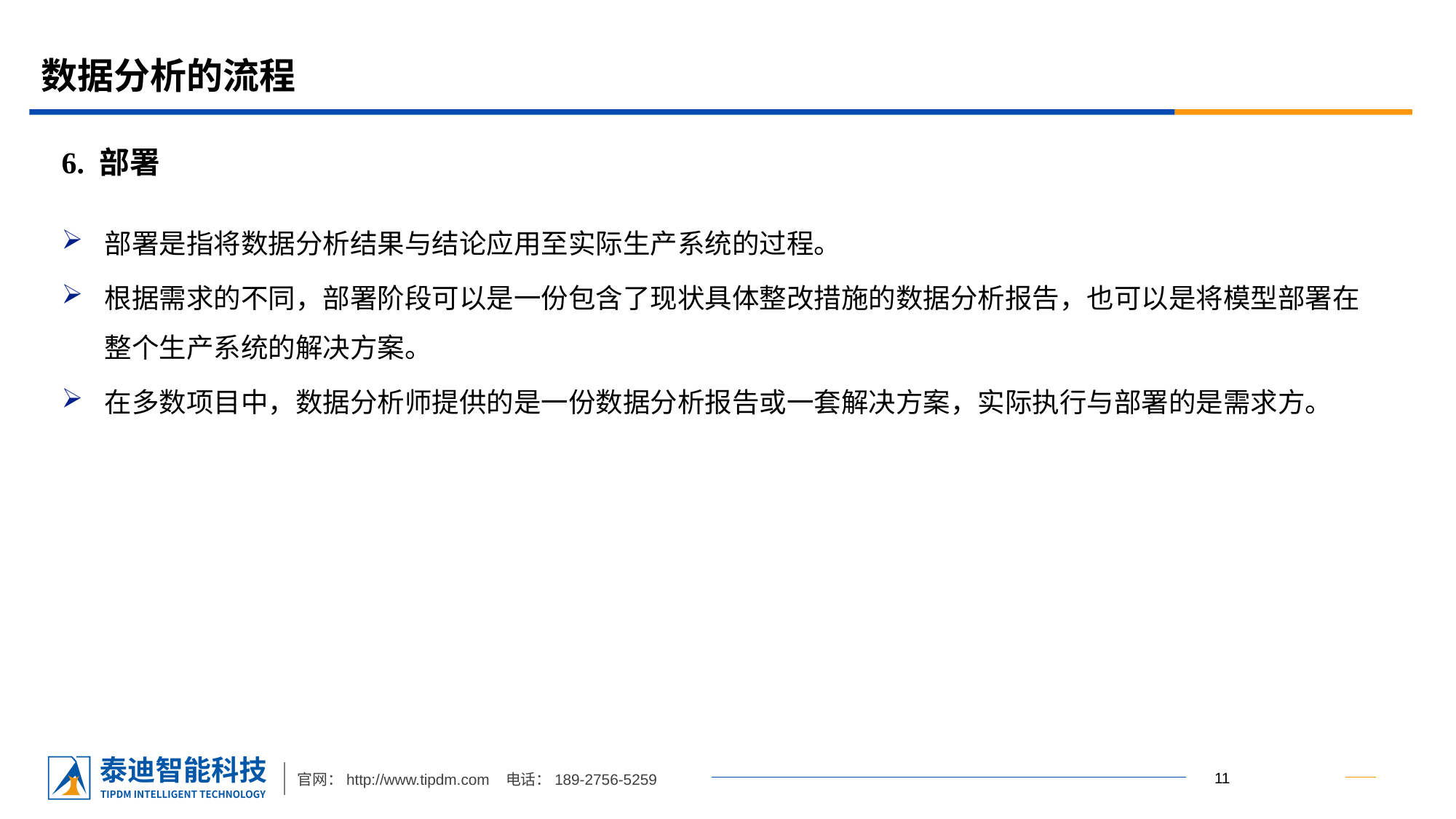

# 数据分析的流程
6. 部署
部署是指将数据分析结果与结论应用至实际生产系统的过程。
根据需求的不同，部署阶段可以是一份包含了现状具体整改措施的数据分析报告，也可以是将模型部署在整个生产系统的解决方案。
在多数项目中，数据分析师提供的是一份数据分析报告或一套解决方案，实际执行与部署的是需求方。